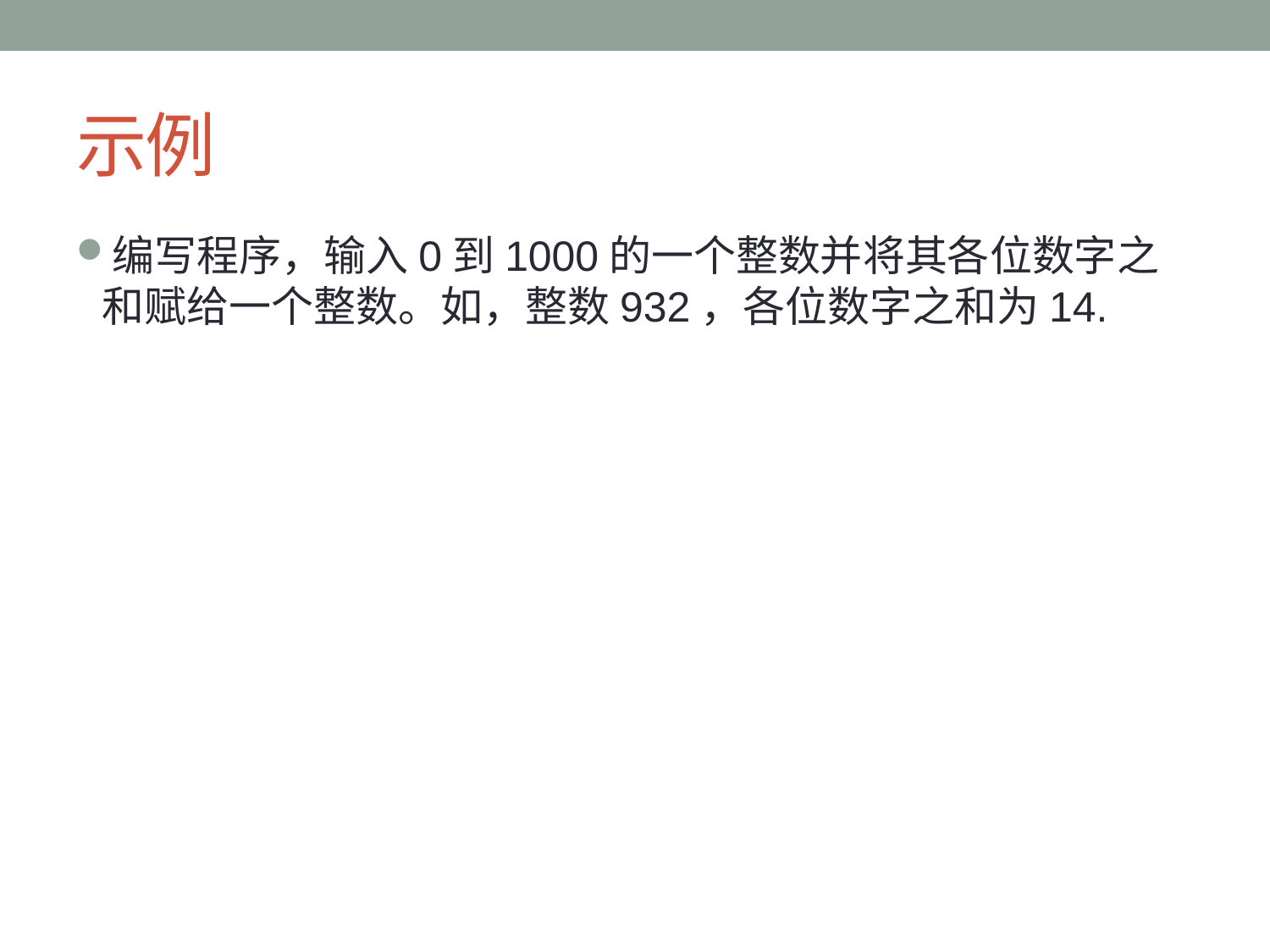

# 示例
编写程序，输入0到1000的一个整数并将其各位数字之和赋给一个整数。如，整数932，各位数字之和为14.